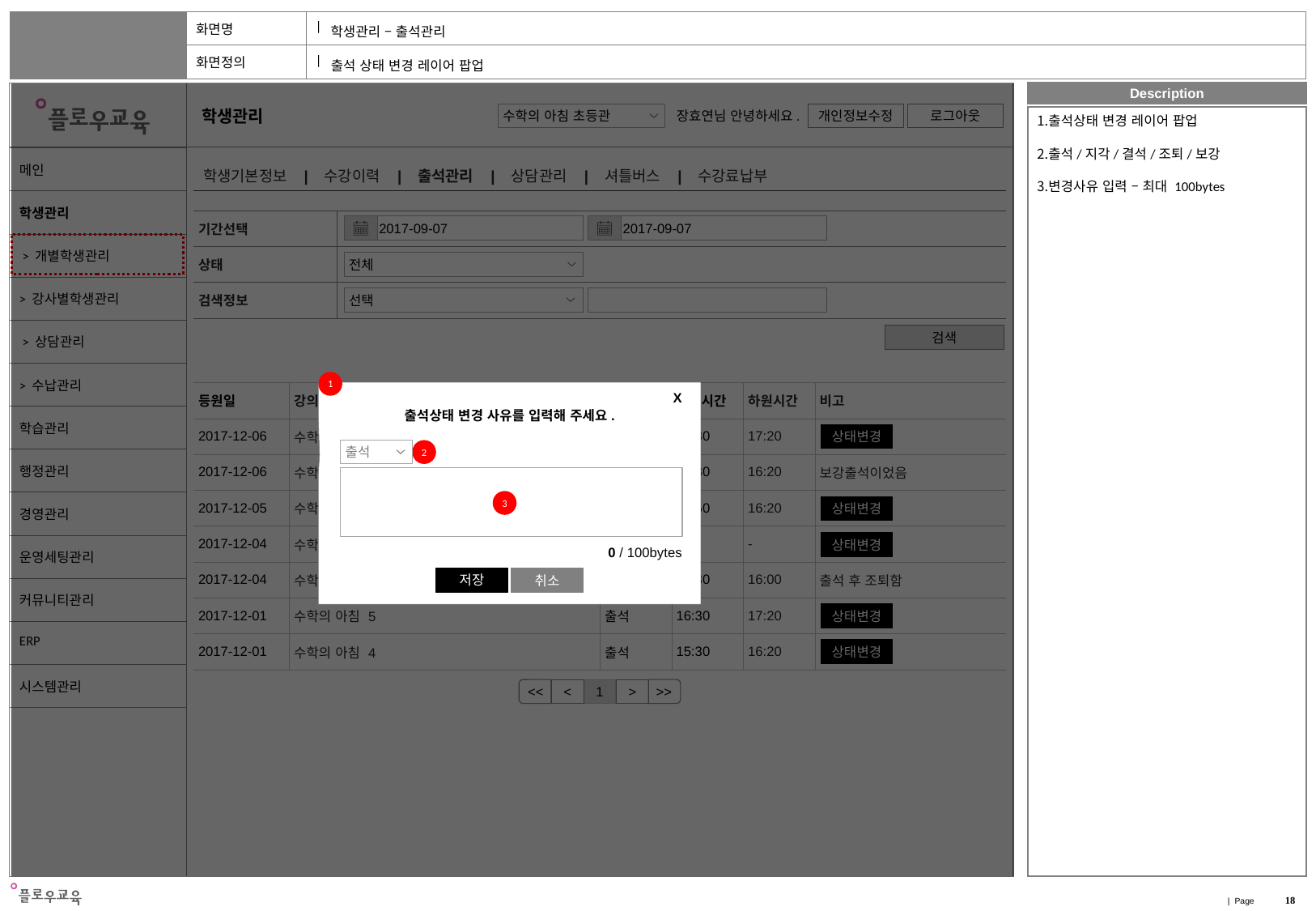

학생관리 – 출석관리
출석 상태 변경 레이어 팝업

출석상태 변경 레이어 팝업
출석/지각/결석/조퇴/보강
변경사유 입력 – 최대 100bytes
| 학생기본정보 | 수강이력 | 출석관리 | 상담관리 | 셔틀버스 | 수강료납부 |
| --- |
| 기간선택 |  |
| --- | --- |
| 상태 |  |
| 검색정보 |  |
      2017-09-07

      2017-09-07

전체

선택

검색
1

X
출석상태 변경 사유를 입력해 주세요.

0 / 100bytes
저장
취소
| 등원일 | 강의명 | 출석상태 | 등원시간 | 하원시간 | 비고 |
| --- | --- | --- | --- | --- | --- |
| 2017-12-06 | 수학의 아침 5 | 출석 | 16:30 | 17:20 |  |
| 2017-12-06 | 수학의 아침 4 | 출석 | 15:30 | 16:20 | 보강출석이었음 |
| 2017-12-05 | 수학의 아침 4 | 지각 | 15:50 | 16:20 |  |
| 2017-12-04 | 수학의 아침 5 | 결석 | - | - |  |
| 2017-12-04 | 수학의 아침 4 | 조퇴 | 15:30 | 16:00 | 출석 후 조퇴함 |
| 2017-12-01 | 수학의 아침 5 | 출석 | 16:30 | 17:20 |  |
| 2017-12-01 | 수학의 아침 4 | 출석 | 15:30 | 16:20 |  |
상태변경
출석

2
3
상태변경
상태변경
상태변경
상태변경
>
<
<<
>>
1
18